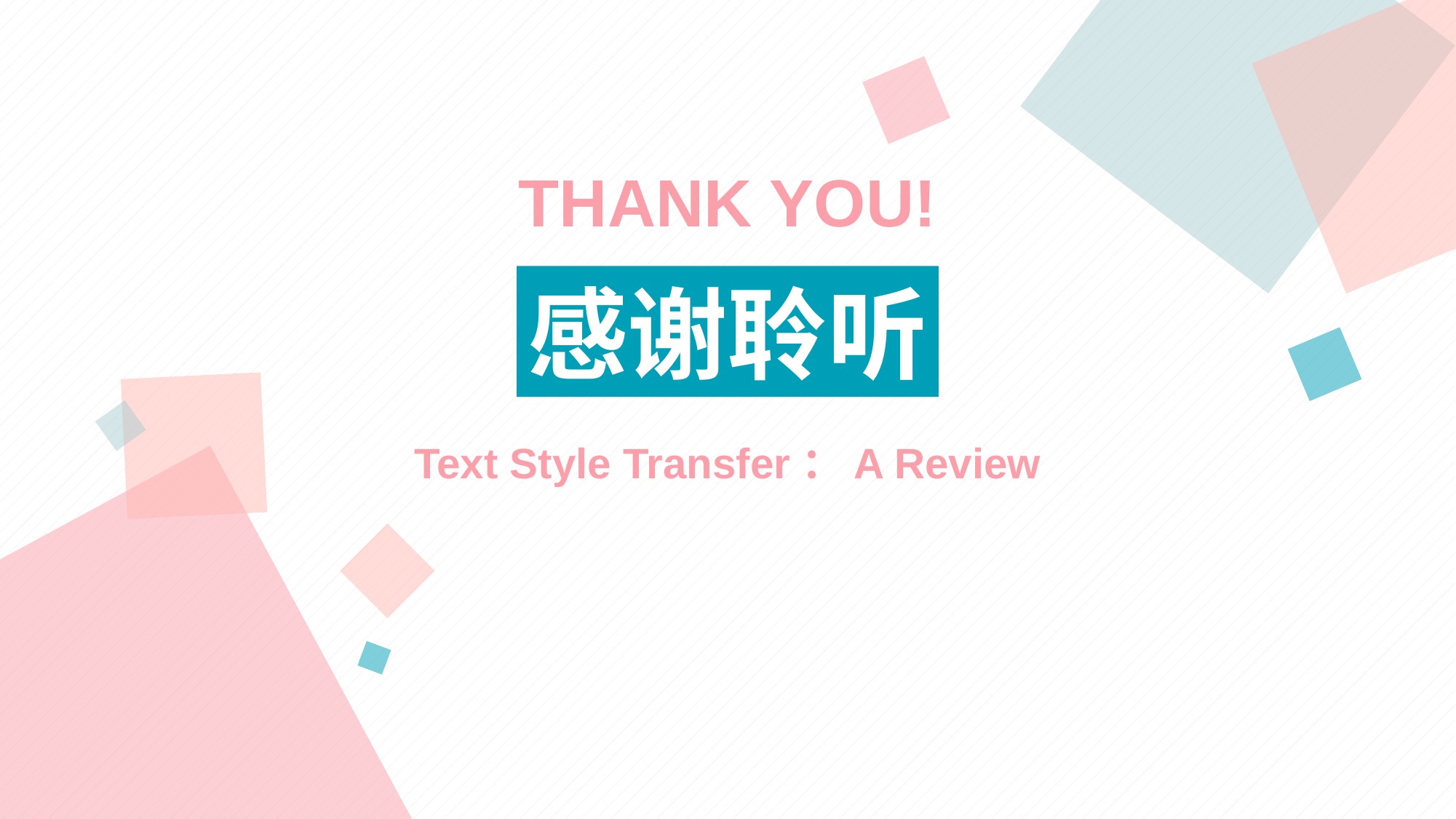

THANK YOU!
感谢聆听
Text Style Transfer：A Review